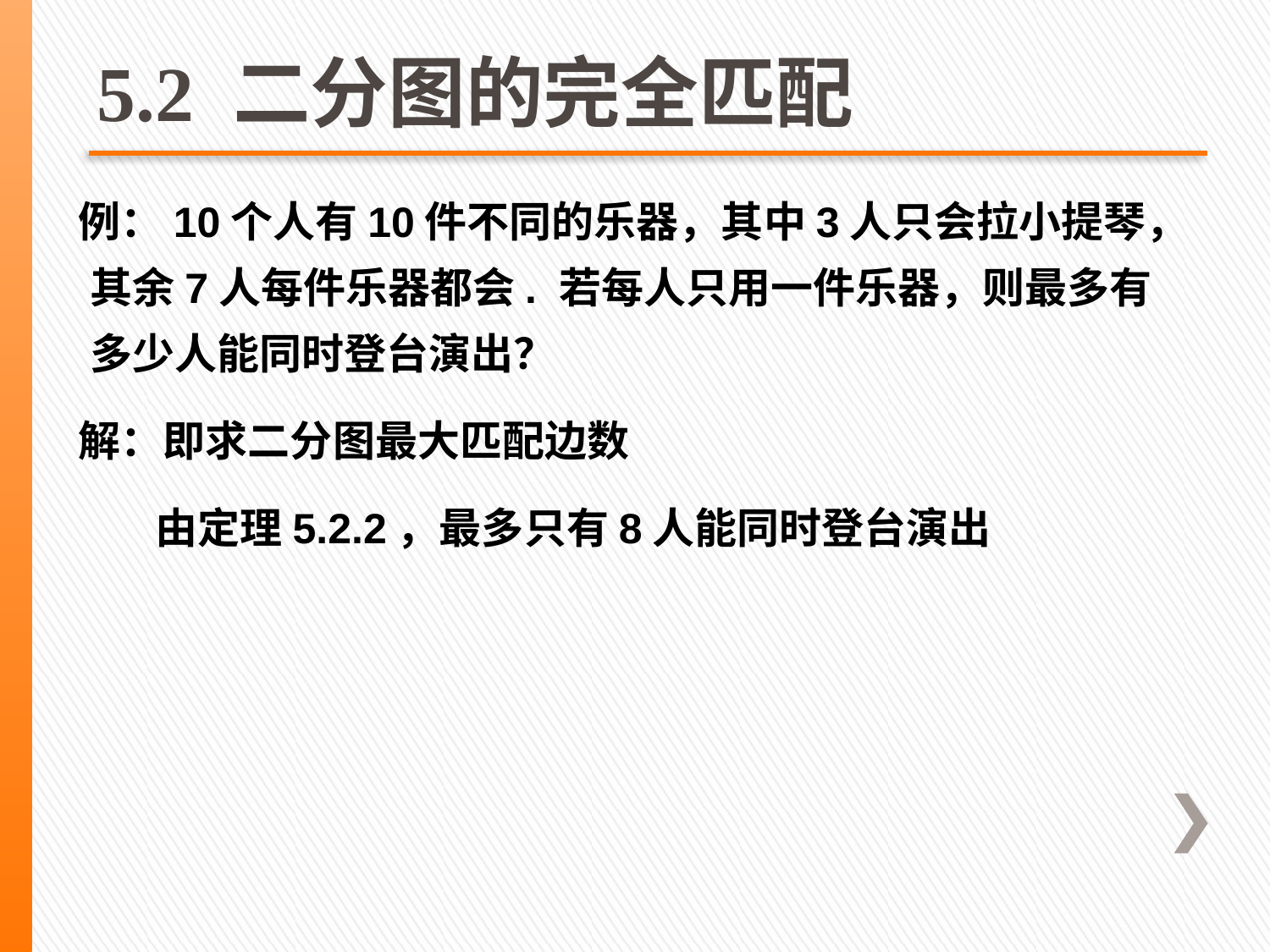

# 5.2 二分图的完全匹配
例：10个人有10件不同的乐器，其中3人只会拉小提琴，其余7人每件乐器都会. 若每人只用一件乐器，则最多有多少人能同时登台演出？
解：即求二分图最大匹配边数
       由定理5.2.2，最多只有8人能同时登台演出